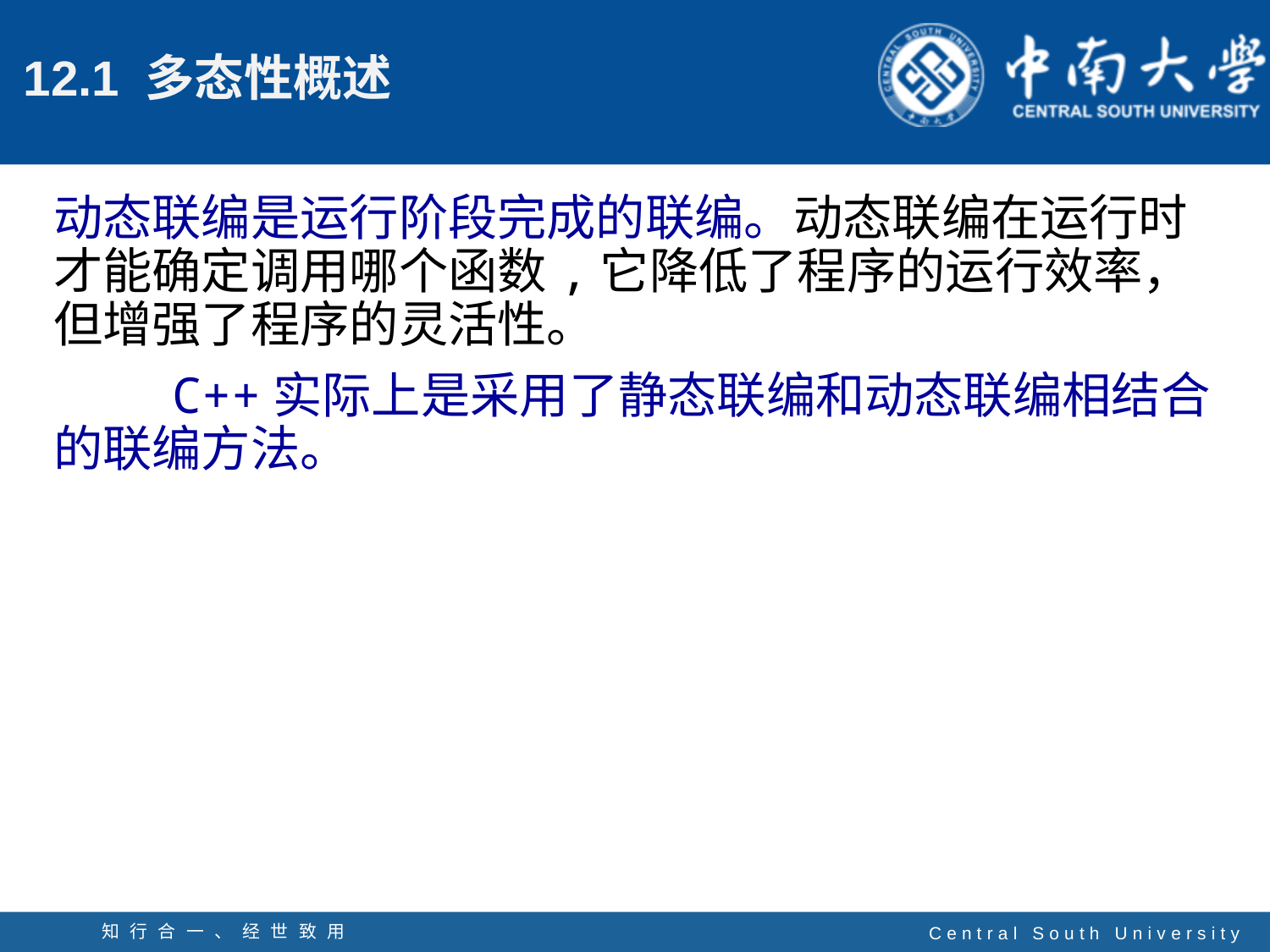

动态联编是运行阶段完成的联编。动态联编在运行时才能确定调用哪个函数,它降低了程序的运行效率，但增强了程序的灵活性。
    C++实际上是采用了静态联编和动态联编相结合的联编方法。

知行合一、经世致用
自强不息 厚德载物
Central South University
6